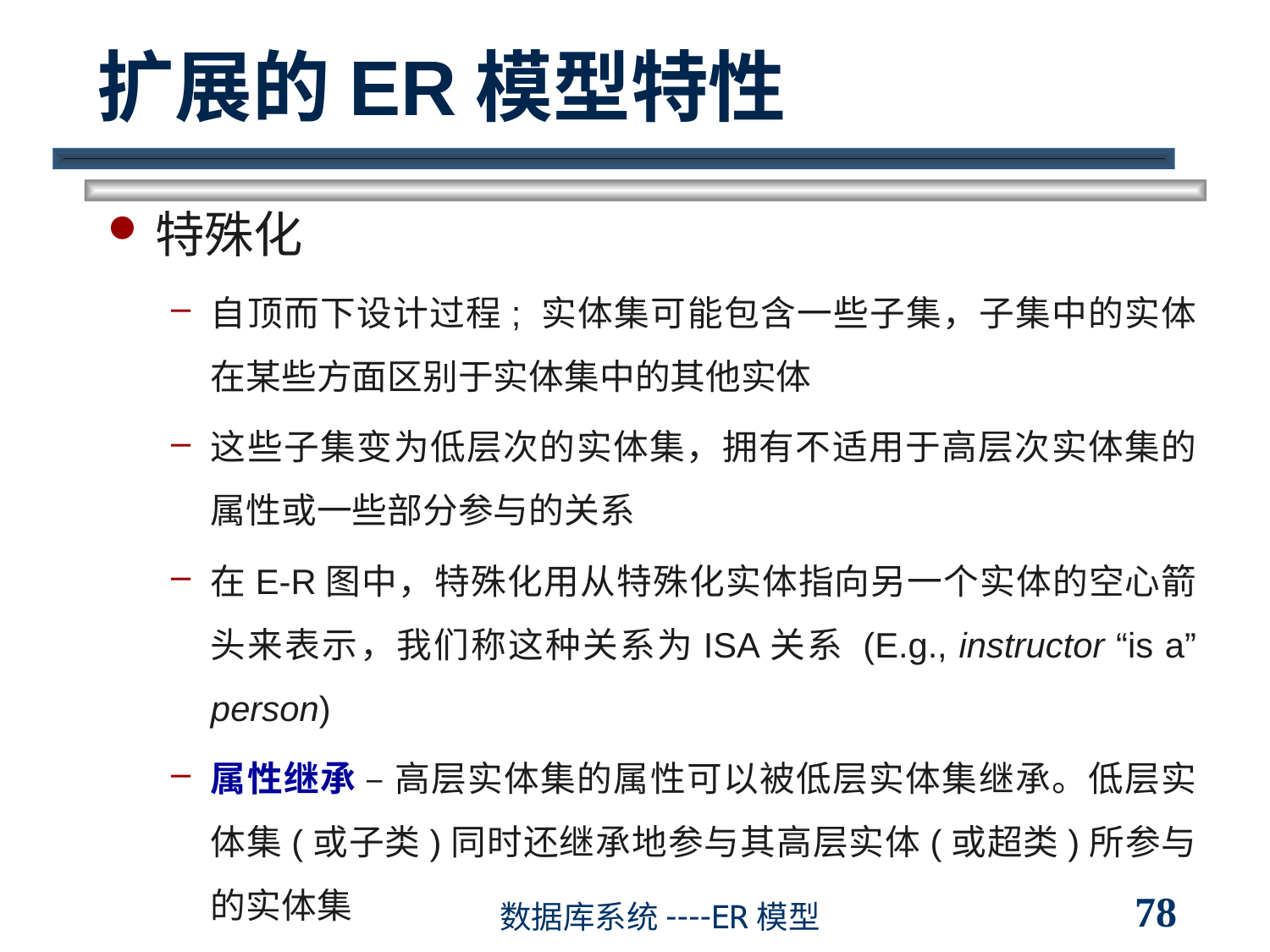

# 扩展的ER模型特性
特殊化
自顶而下设计过程; 实体集可能包含一些子集，子集中的实体在某些方面区别于实体集中的其他实体
这些子集变为低层次的实体集，拥有不适用于高层次实体集的属性或一些部分参与的关系
在E-R图中，特殊化用从特殊化实体指向另一个实体的空心箭头来表示，我们称这种关系为ISA关系 (E.g., instructor “is a” person)
属性继承 – 高层实体集的属性可以被低层实体集继承。低层实体集(或子类)同时还继承地参与其高层实体(或超类)所参与的实体集
78
数据库系统----ER模型